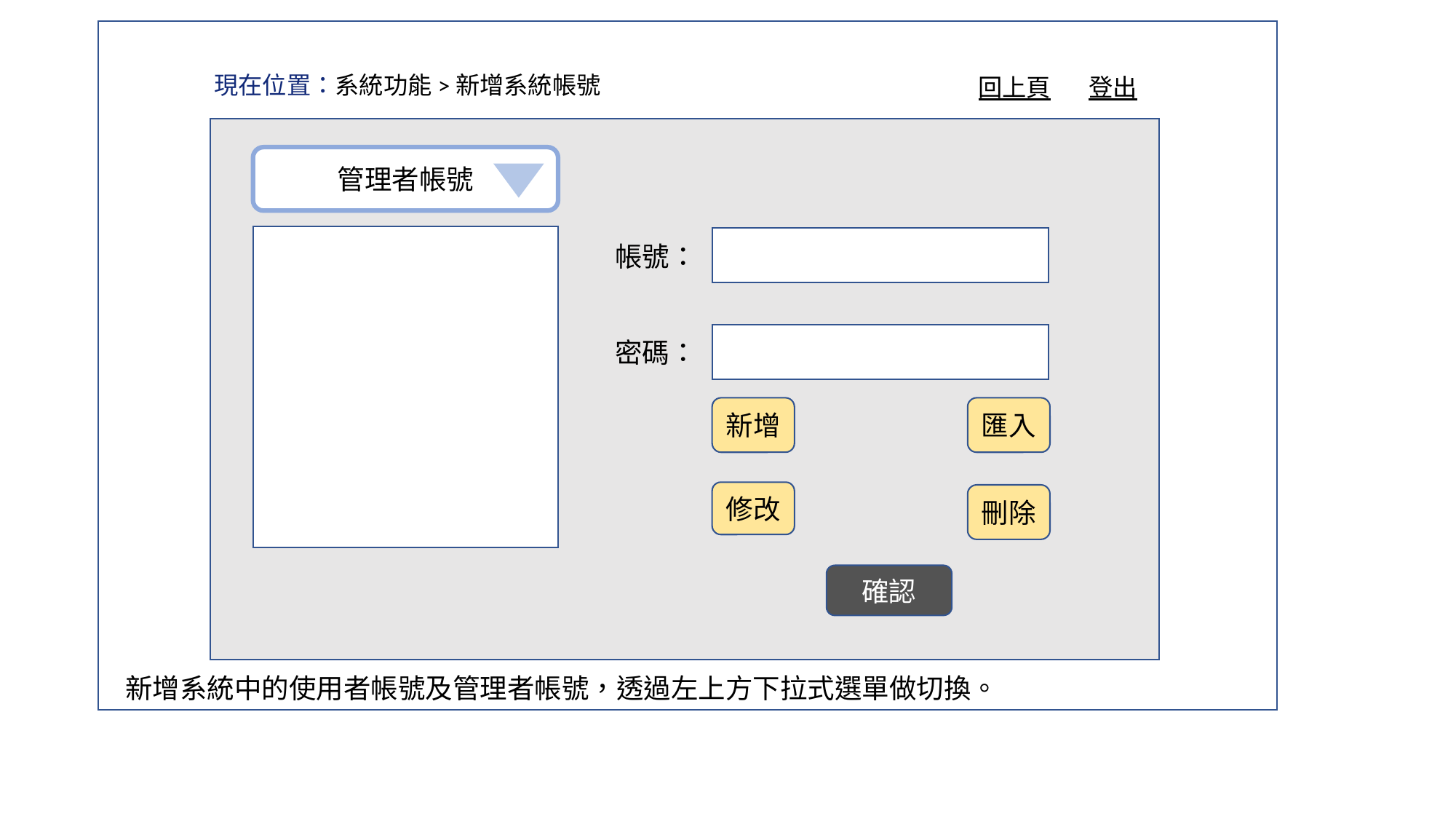

現在位置：系統功能>新增系統帳號
回上頁
登出
管理者帳號

帳號：

密碼：
刪除
新增
匯入
修改
確認
新增系統中的使用者帳號及管理者帳號，透過左上方下拉式選單做切換。